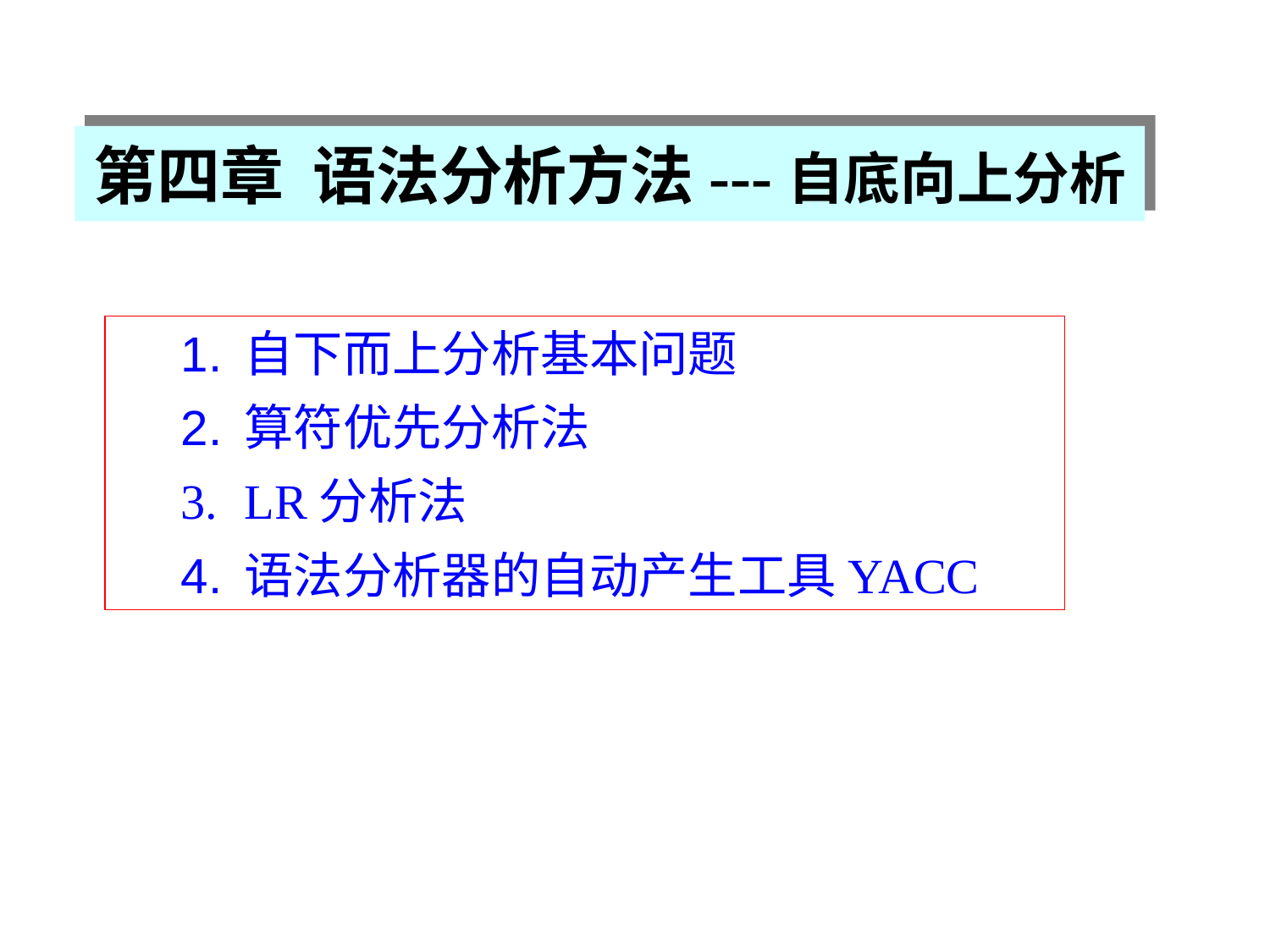

第四章  语法分析方法---自底向上分析
自下而上分析基本问题
算符优先分析法
LR分析法
语法分析器的自动产生工具YACC